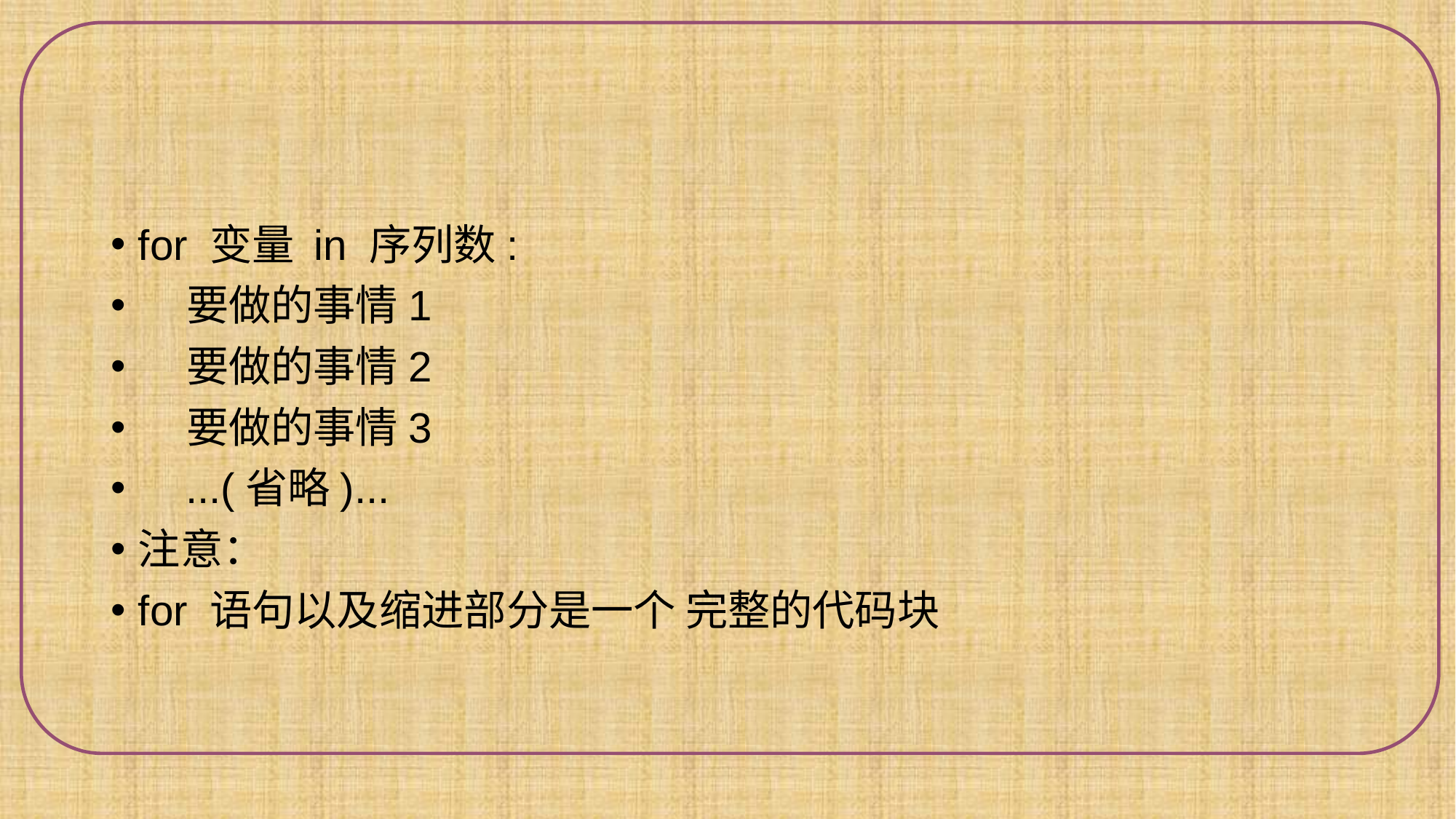

#
for 变量 in 序列数:
    要做的事情1
    要做的事情2
    要做的事情3
    ...(省略)...
注意：
for 语句以及缩进部分是一个 完整的代码块